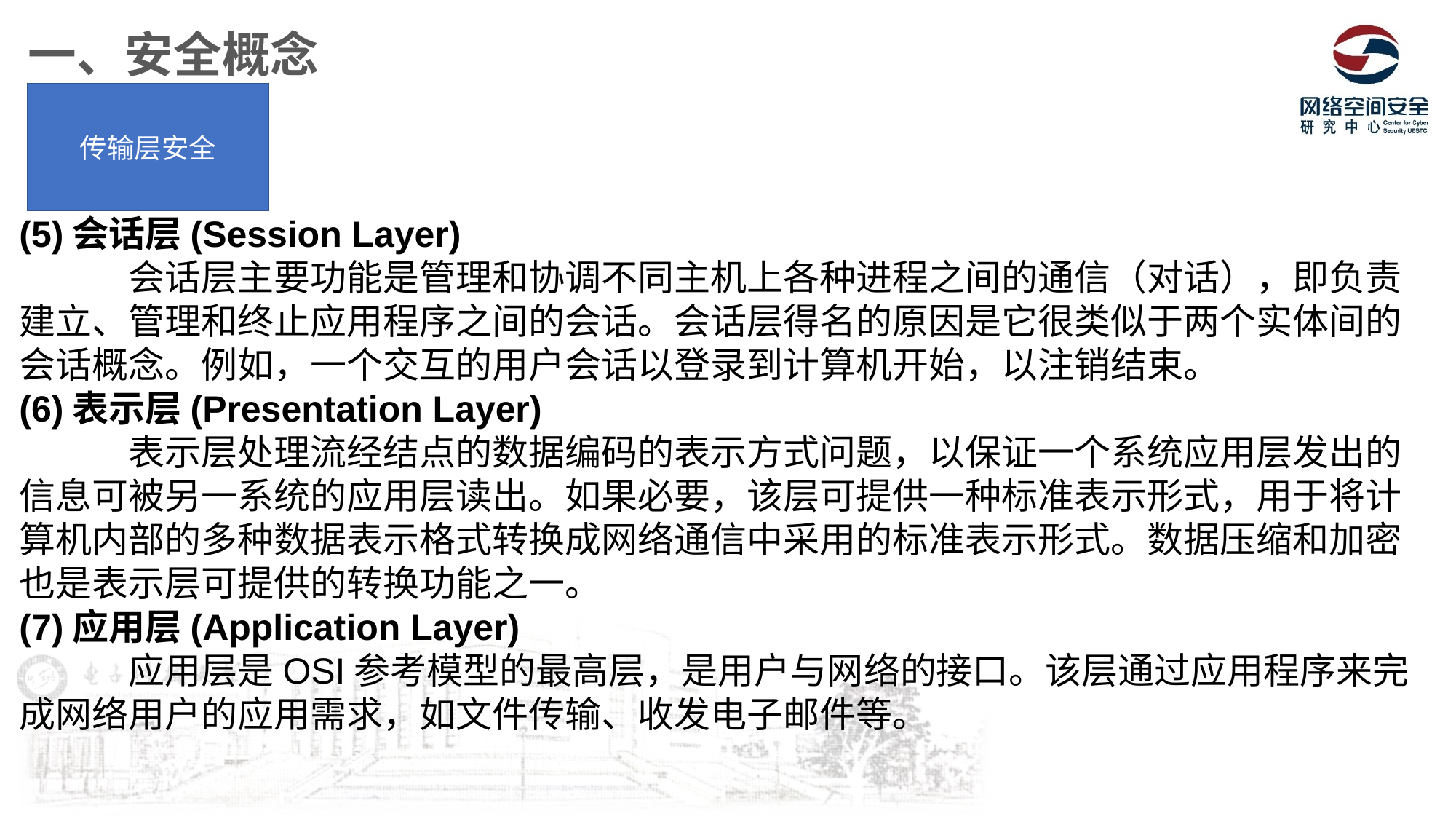

一、安全概念
传输层安全
(5)会话层(Session Layer)
	会话层主要功能是管理和协调不同主机上各种进程之间的通信（对话），即负责建立、管理和终止应用程序之间的会话。会话层得名的原因是它很类似于两个实体间的会话概念。例如，一个交互的用户会话以登录到计算机开始，以注销结束。
(6)表示层(Presentation Layer)
	表示层处理流经结点的数据编码的表示方式问题，以保证一个系统应用层发出的信息可被另一系统的应用层读出。如果必要，该层可提供一种标准表示形式，用于将计算机内部的多种数据表示格式转换成网络通信中采用的标准表示形式。数据压缩和加密也是表示层可提供的转换功能之一。
(7)应用层(Application Layer)
	应用层是OSI参考模型的最高层，是用户与网络的接口。该层通过应用程序来完成网络用户的应用需求，如文件传输、收发电子邮件等。